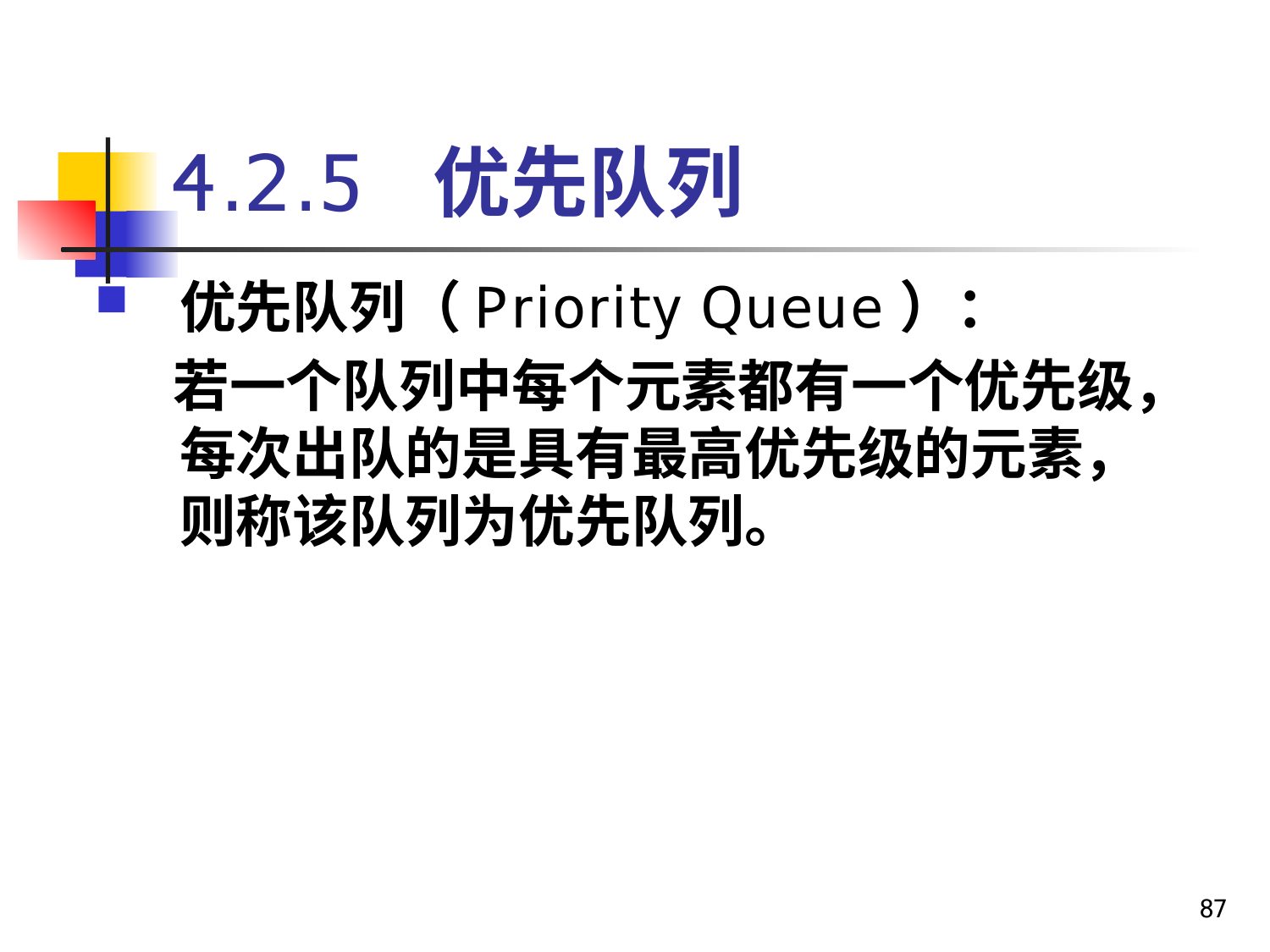

# 4.2.5  优先队列
优先队列（Priority Queue）：
     若一个队列中每个元素都有一个优先级，每次出队的是具有最高优先级的元素，则称该队列为优先队列。

87